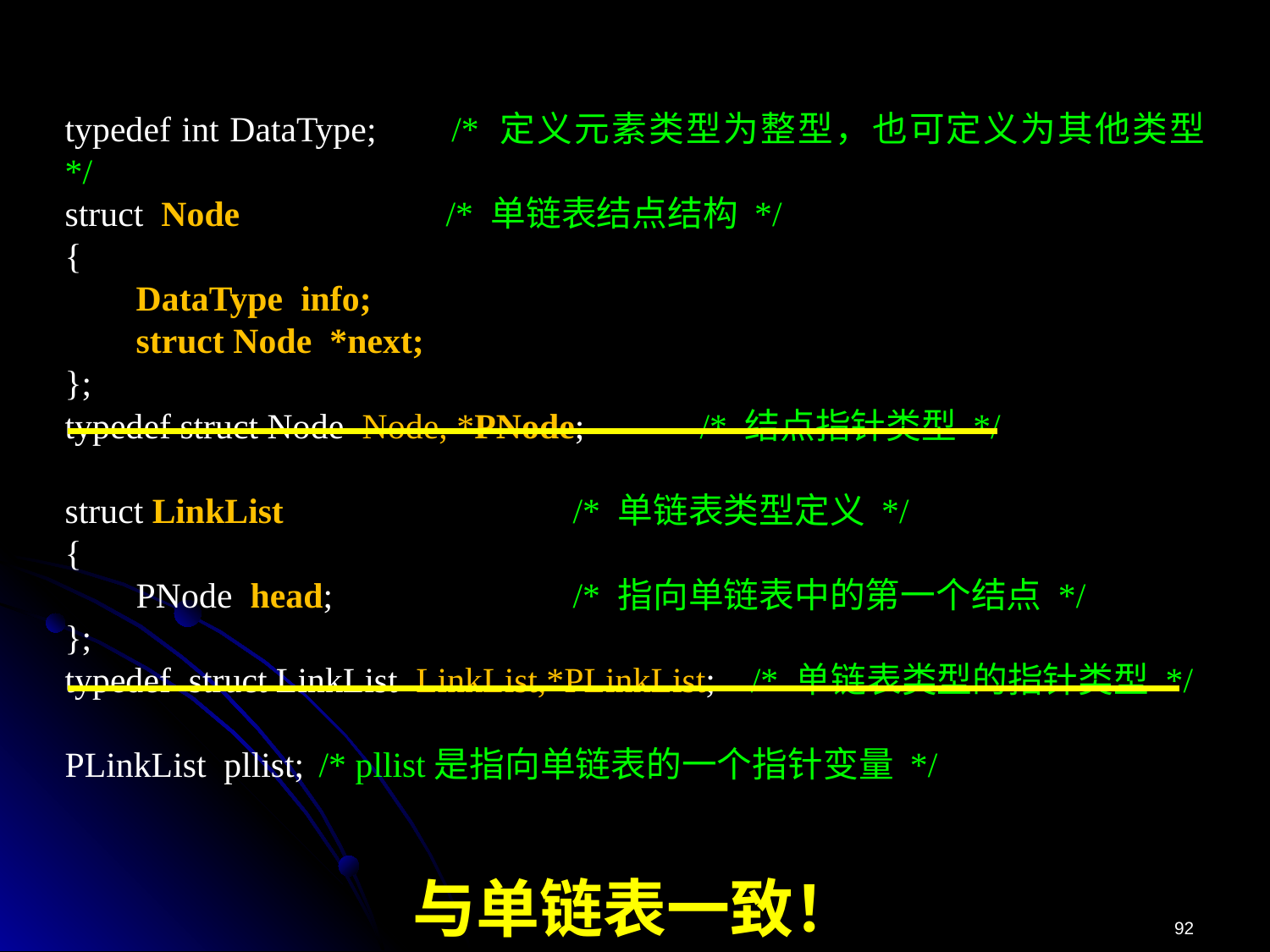

typedef int DataType; 	/* 定义元素类型为整型，也可定义为其他类型 */
struct  Node 		/* 单链表结点结构 */
{
        DataType  info;
        struct Node  *next;
};
typedef struct Node  Node, *PNode;	/* 结点指针类型 */

struct LinkList			/* 单链表类型定义 */
{
        PNode  head;		/* 指向单链表中的第一个结点 */
};
typedef  struct LinkList  LinkList,*PLinkList;    /* 单链表类型的指针类型 */

PLinkList  pllist;	/* pllist是指向单链表的一个指针变量 */

与单链表一致！

92